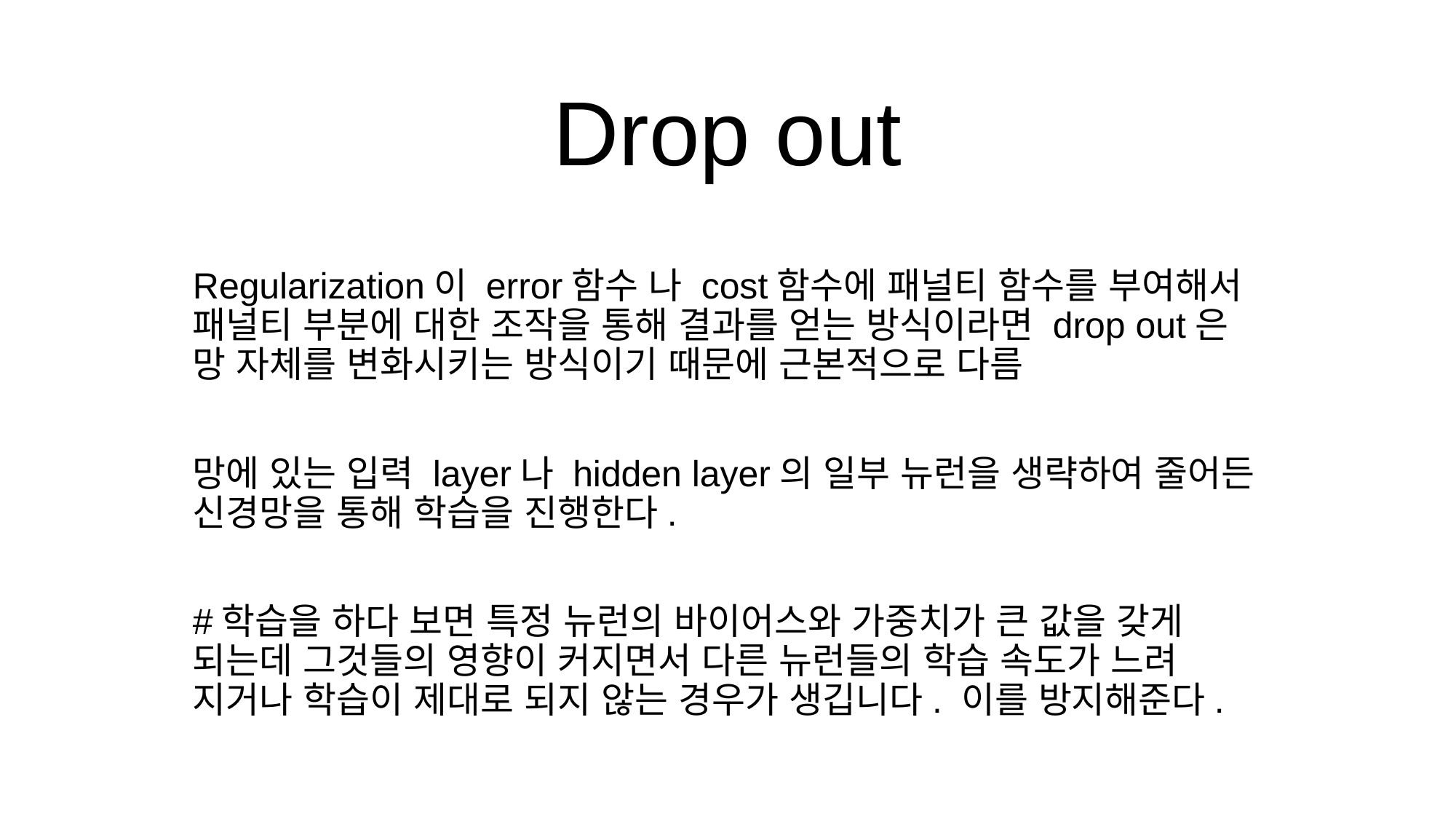

# Drop out
Regularization이 error함수 나 cost함수에 패널티 함수를 부여해서 패널티 부분에 대한 조작을 통해 결과를 얻는 방식이라면 drop out은 망 자체를 변화시키는 방식이기 때문에 근본적으로 다름

망에 있는 입력 layer나 hidden layer의 일부 뉴런을 생략하여 줄어든 신경망을 통해 학습을 진행한다.

#학습을 하다 보면 특정 뉴런의 바이어스와 가중치가 큰 값을 갖게 되는데 그것들의 영향이 커지면서 다른 뉴런들의 학습 속도가 느려 지거나 학습이 제대로 되지 않는 경우가 생깁니다. 이를 방지해준다.